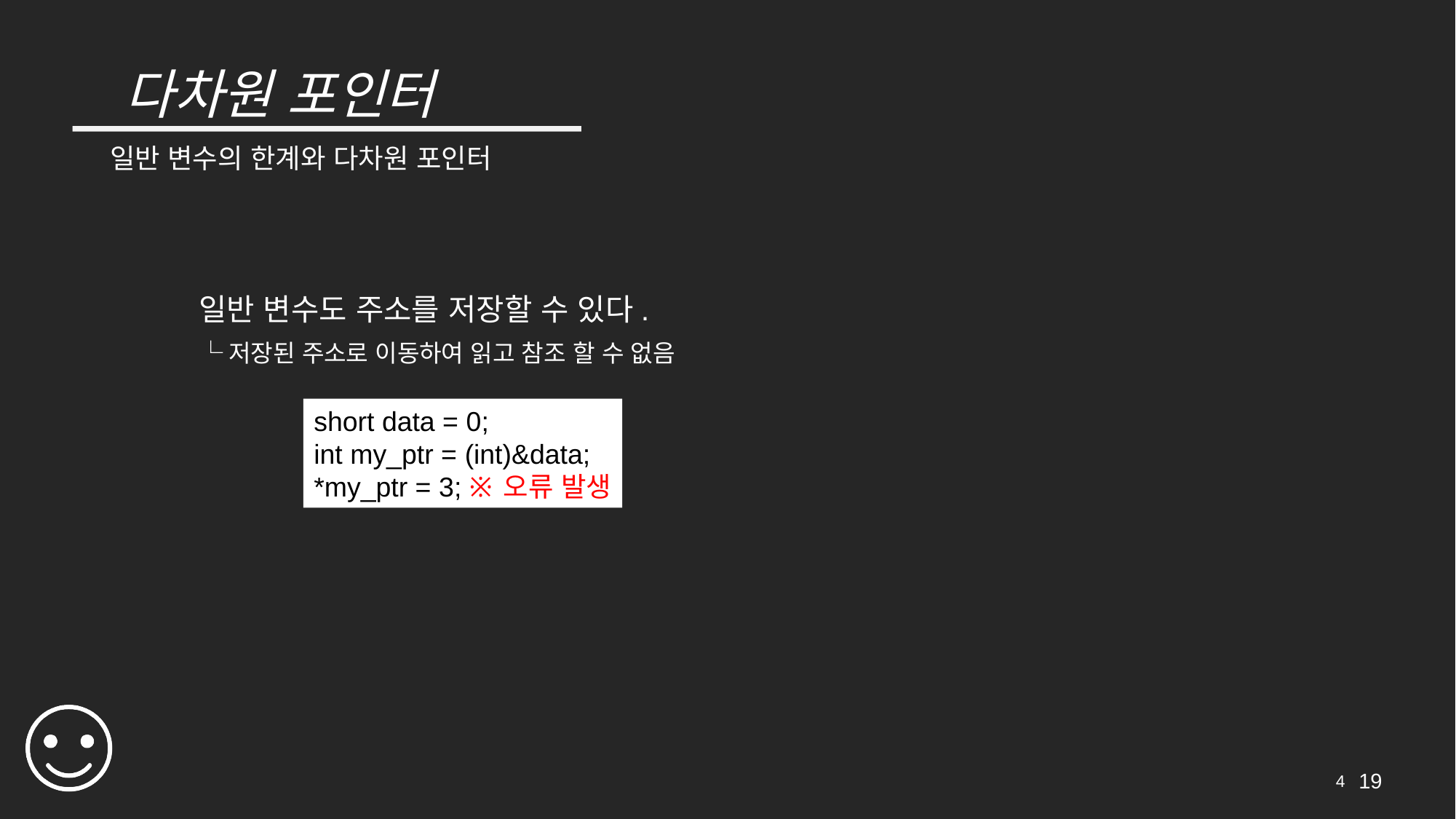

# 다차원 포인터

일반 변수의 한계와 다차원 포인터
일반 변수도 주소를 저장할 수 있다.
└저장된 주소로 이동하여 읽고 참조 할 수 없음
short data = 0;
int my_ptr = (int)&data;
*my_ptr = 3; ※오류 발생
4